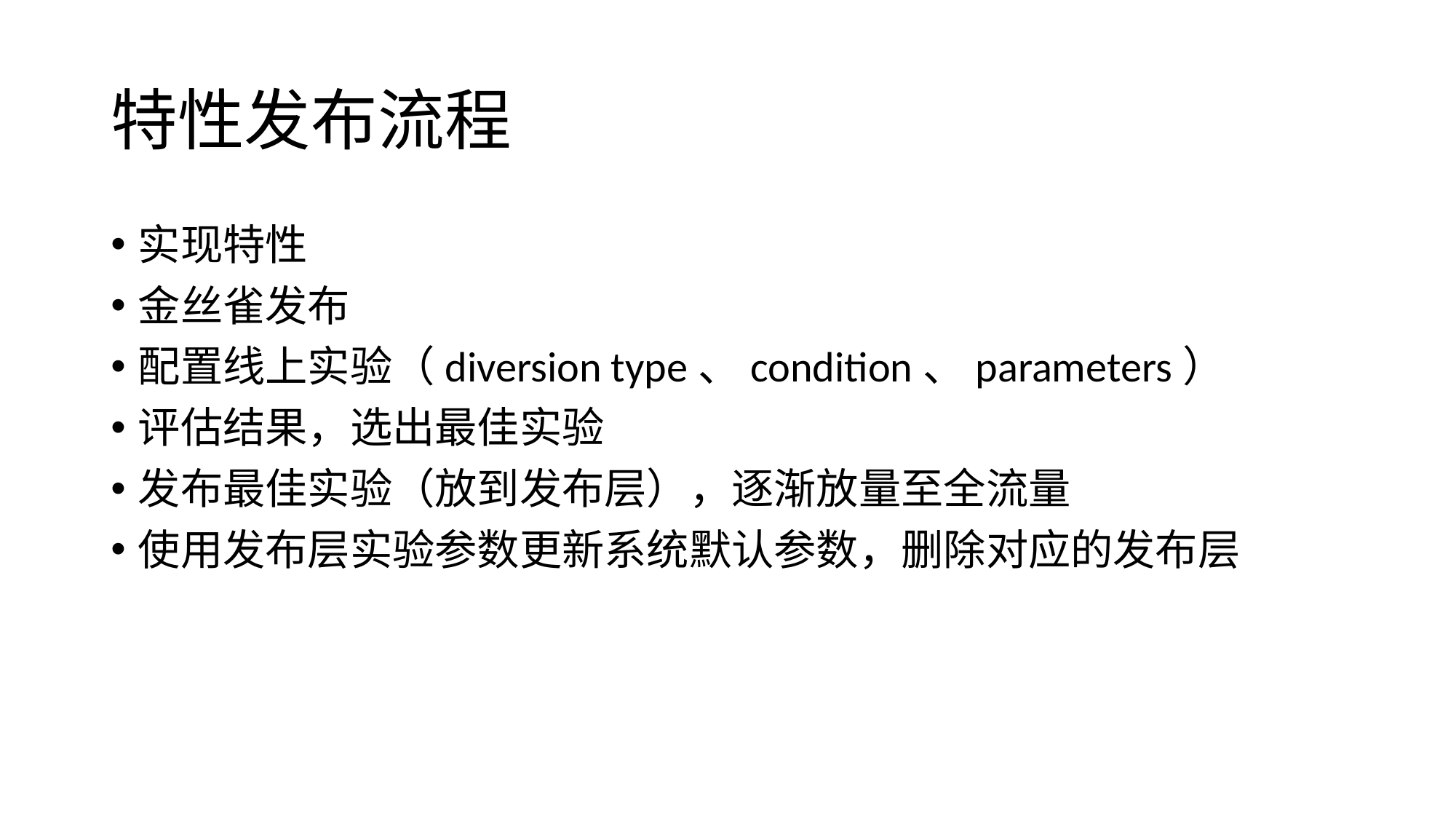

# 特性发布流程
实现特性
金丝雀发布
配置线上实验（diversion type、condition、parameters）
评估结果，选出最佳实验
发布最佳实验（放到发布层），逐渐放量至全流量
使用发布层实验参数更新系统默认参数，删除对应的发布层